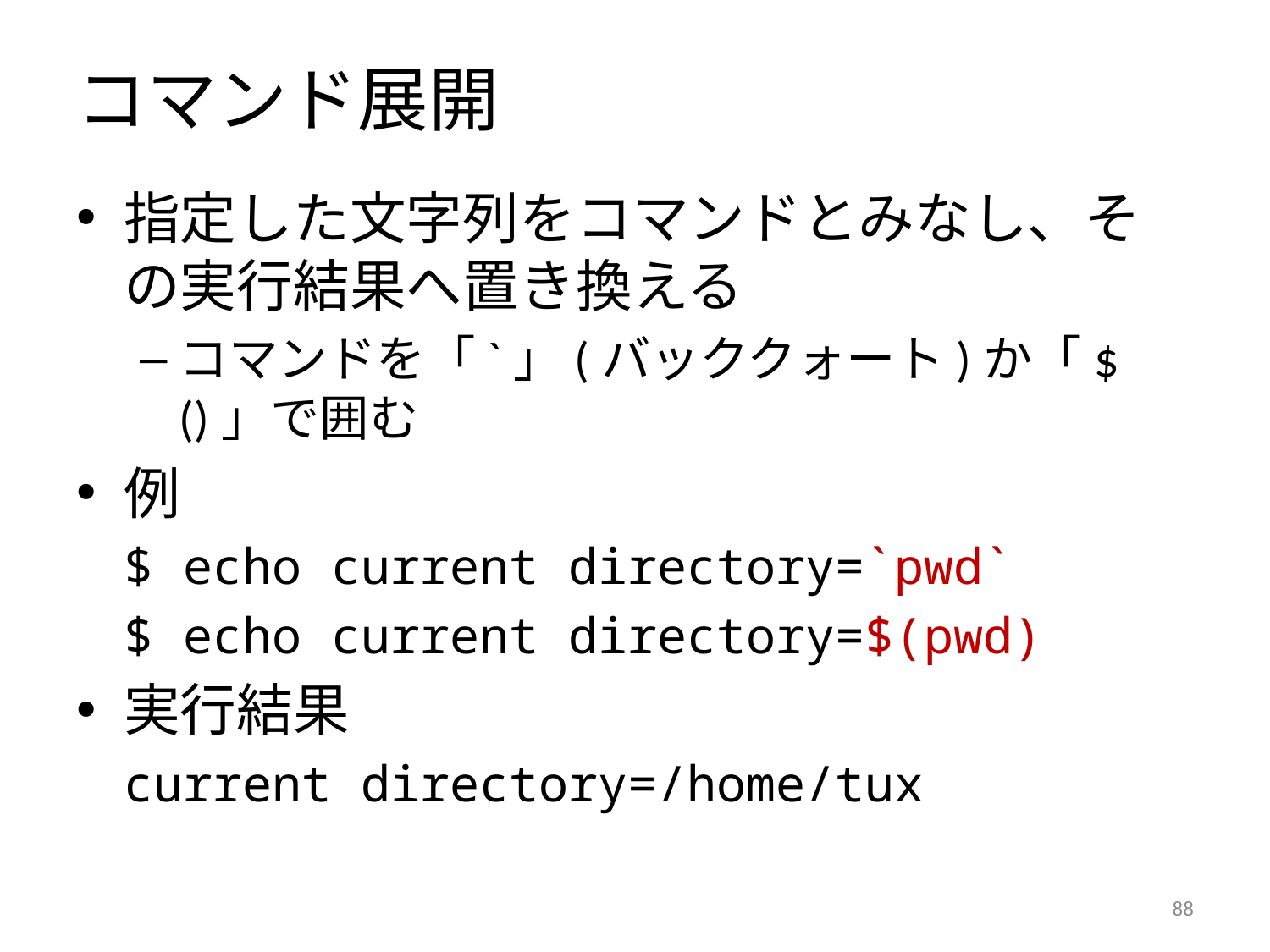

# コマンド展開
指定した文字列をコマンドとみなし、その実行結果へ置き換える
コマンドを「`」(バッククォート)か「$()」で囲む
例
	$ echo current directory=`pwd`
	$ echo current directory=$(pwd)
実行結果
	current directory=/home/tux
88